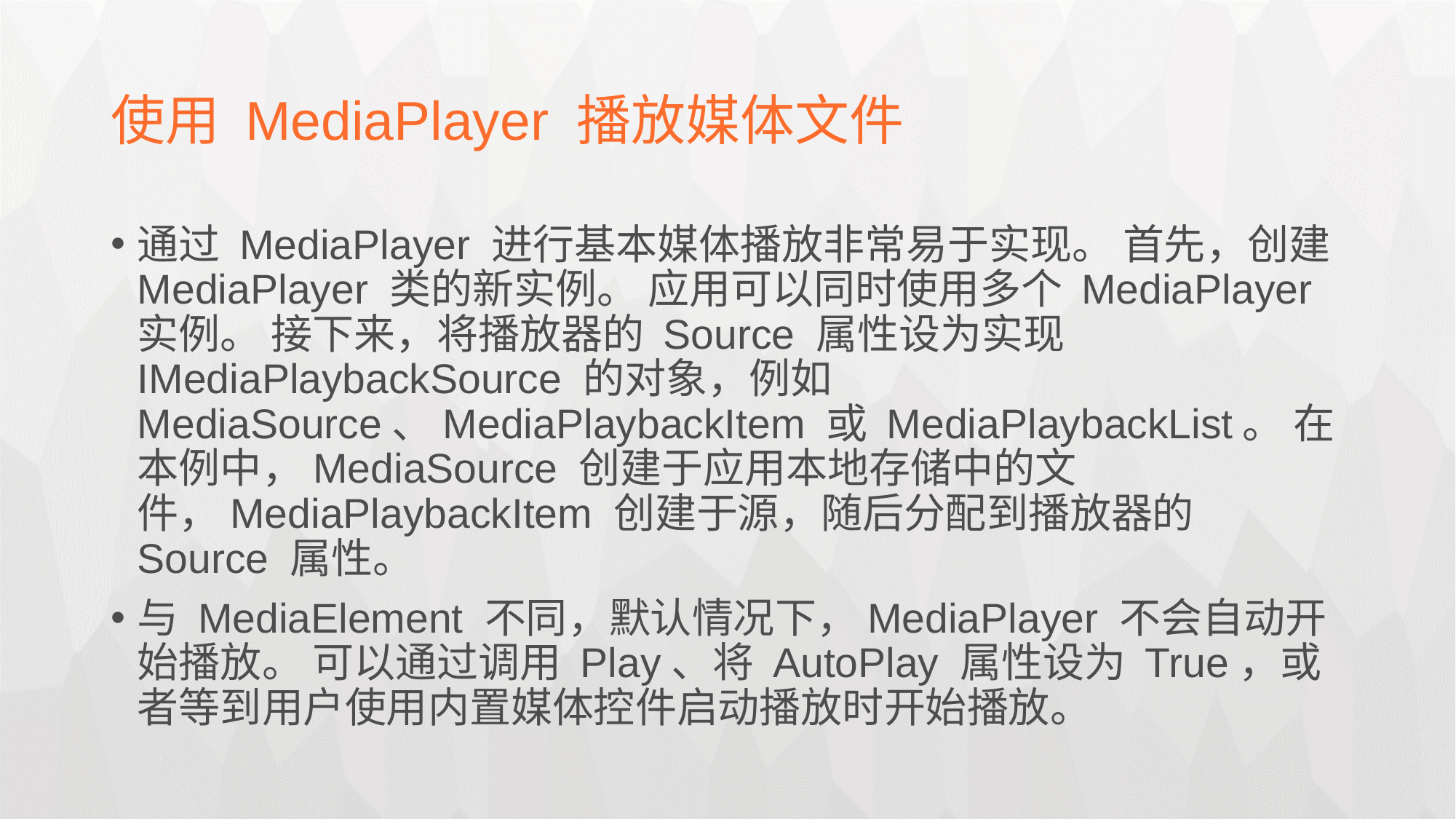

使用 MediaPlayer 播放媒体文件
通过 MediaPlayer 进行基本媒体播放非常易于实现。 首先，创建 MediaPlayer 类的新实例。 应用可以同时使用多个 MediaPlayer 实例。 接下来，将播放器的 Source 属性设为实现 IMediaPlaybackSource 的对象，例如 MediaSource、MediaPlaybackItem 或 MediaPlaybackList。 在本例中，MediaSource 创建于应用本地存储中的文件，MediaPlaybackItem 创建于源，随后分配到播放器的 Source 属性。
与 MediaElement 不同，默认情况下，MediaPlayer 不会自动开始播放。 可以通过调用 Play、将 AutoPlay 属性设为 True，或者等到用户使用内置媒体控件启动播放时开始播放。